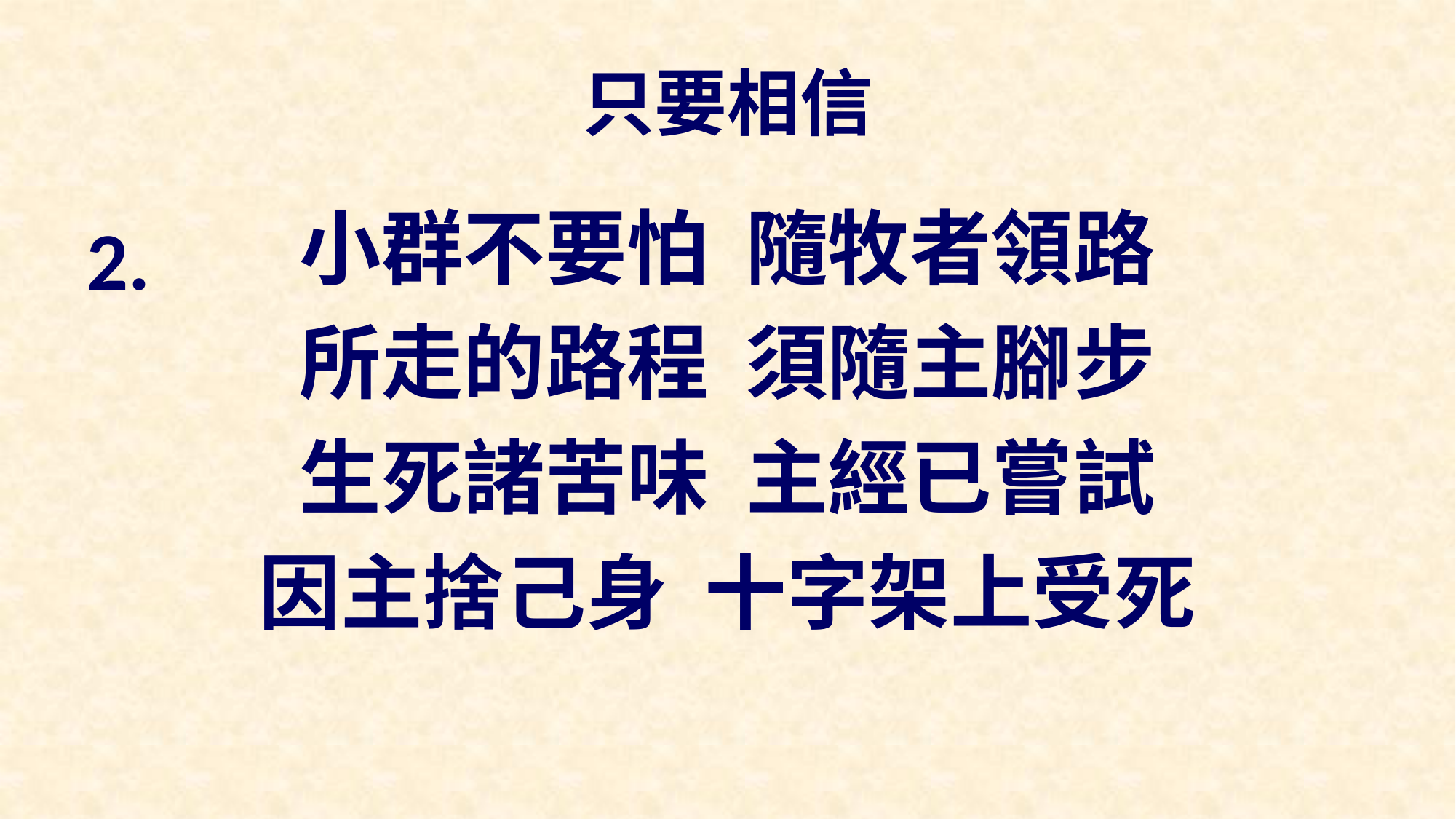

# 只要相信
小群不要怕  隨牧者領路
所走的路程  須隨主腳步
生死諸苦味  主經已嘗試
因主捨己身  十字架上受死
2.